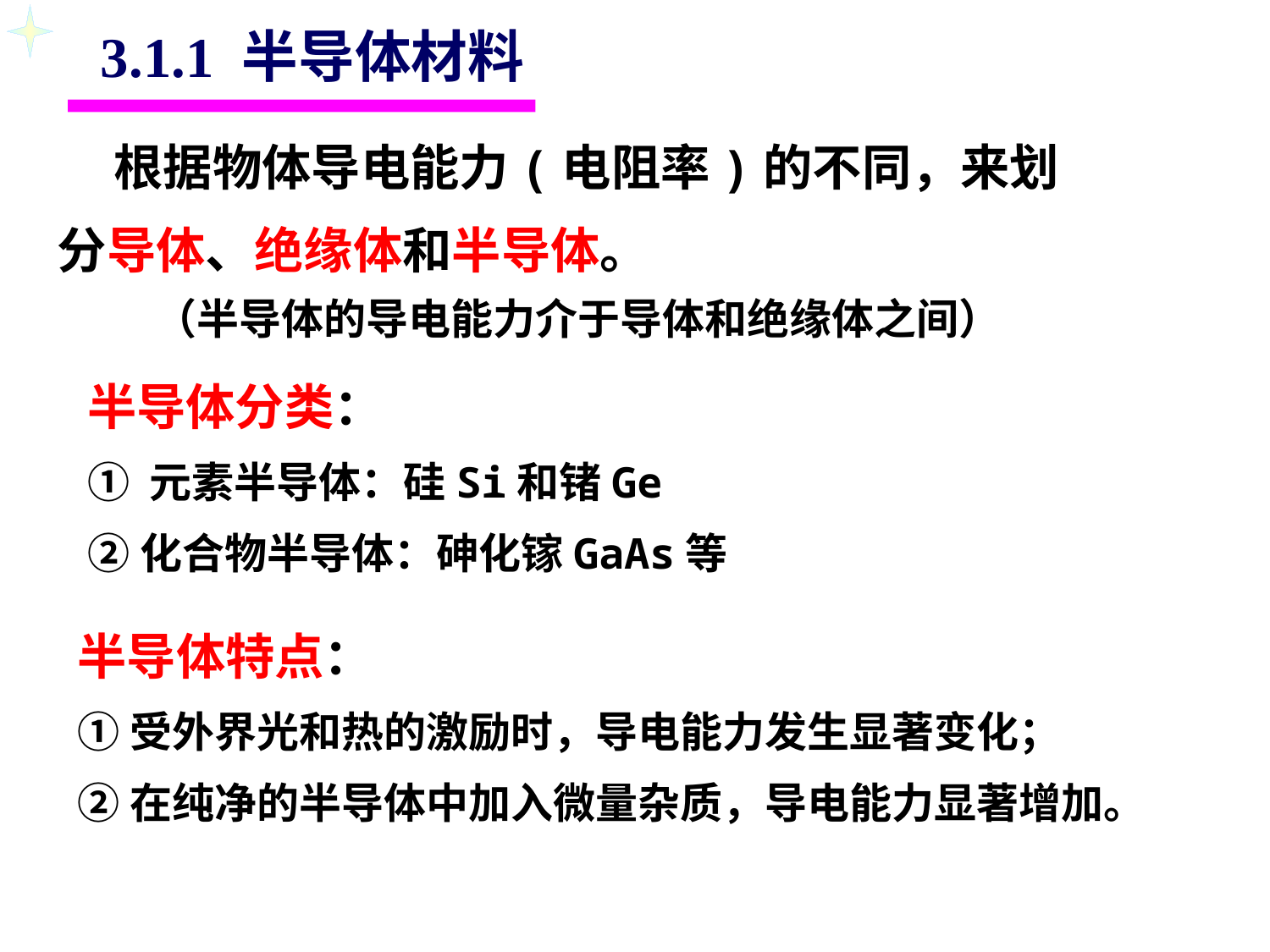

3.1.1 半导体材料

    根据物体导电能力(电阻率)的不同，来划分导体、绝缘体和半导体。
      （半导体的导电能力介于导体和绝缘体之间）
半导体分类：
① 元素半导体：硅Si和锗Ge
②化合物半导体：砷化镓GaAs等

半导体特点：
①受外界光和热的激励时，导电能力发生显著变化；
②在纯净的半导体中加入微量杂质，导电能力显著增加。